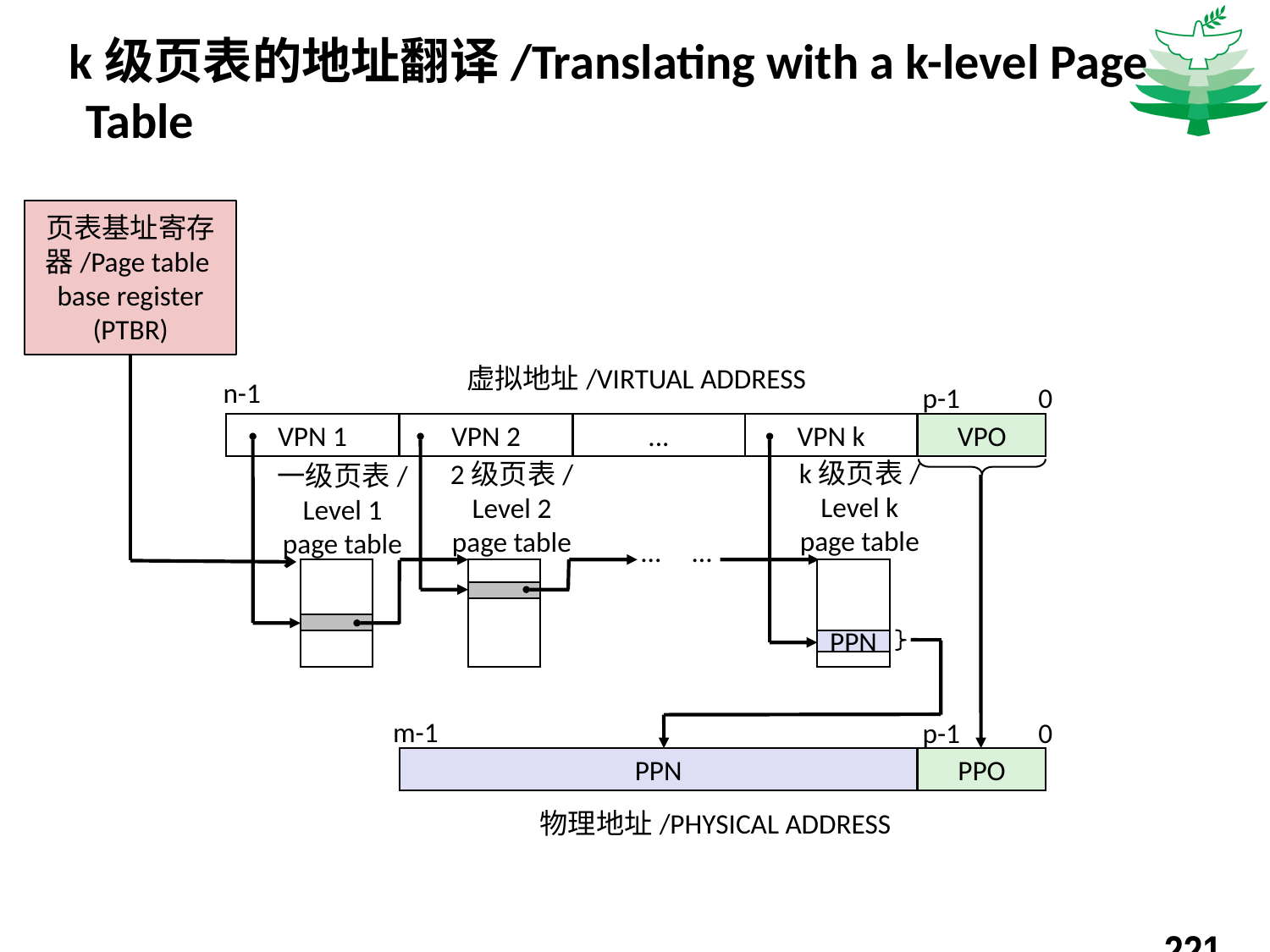

# k级页表的地址翻译/Translating with a k-level Page Table
页表基址寄存器/Page table
base register
(PTBR)
虚拟地址/VIRTUAL ADDRESS
n-1
p-1
0

VPN 1
VPN 2
...
VPN k
VPO

k级页表/
Level k
page table
2级页表/
Level 2
page table
一级页表/
Level 1
page table

...
...

PPN

m-1
p-1
0

PPN
PPO
物理地址/PHYSICAL ADDRESS